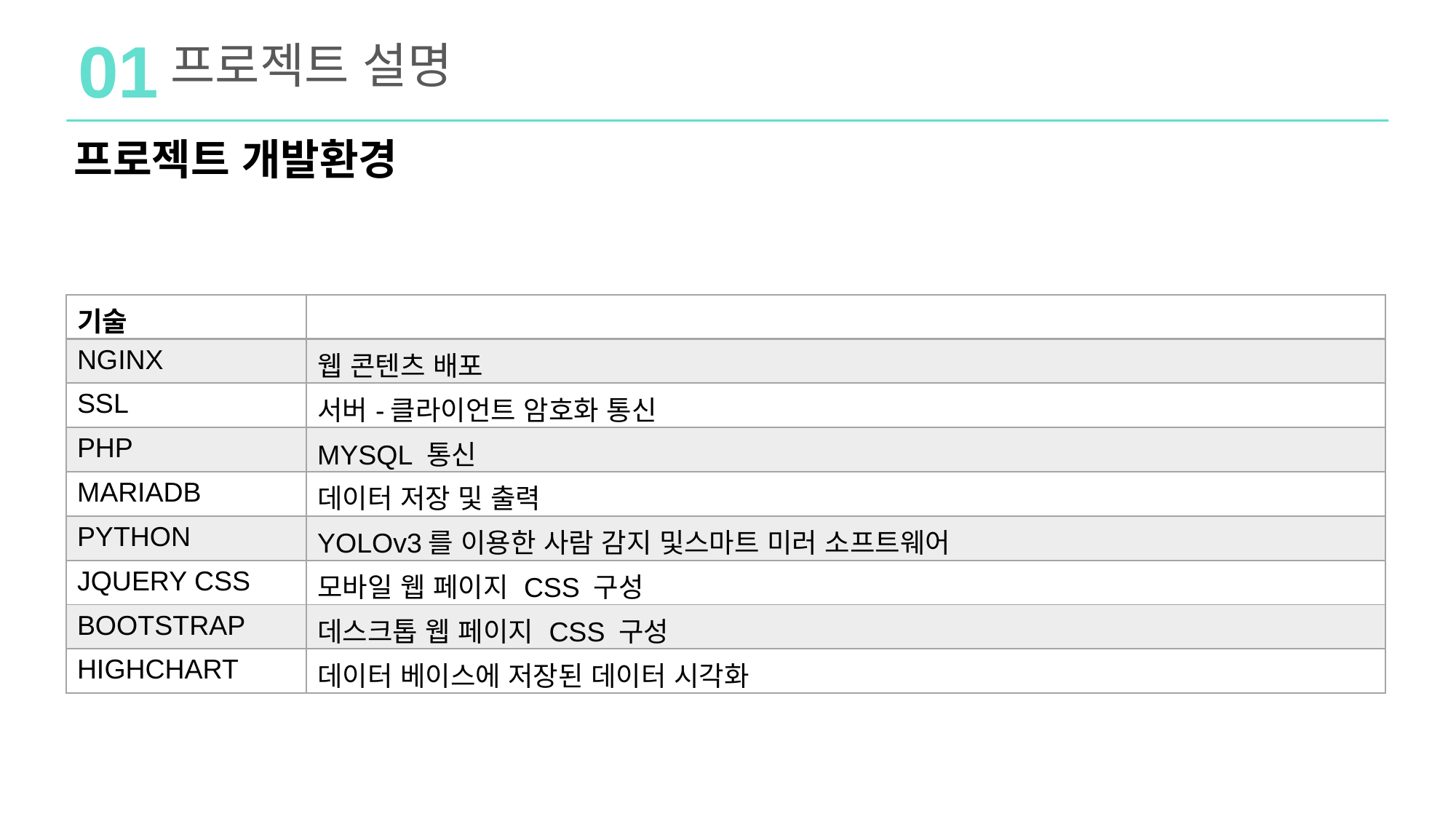

01
프로젝트 설명

프로젝트 개발환경
| 기술 |  |
| --- | --- |
| NGINX | 웹 콘텐츠 배포 |
| SSL | 서버-클라이언트 암호화 통신 |
| PHP | MYSQL 통신 |
| MARIADB | 데이터 저장 및 출력 |
| PYTHON | YOLOv3를 이용한 사람 감지 및스마트 미러 소프트웨어 |
| JQUERY CSS | 모바일 웹 페이지 CSS 구성 |
| BOOTSTRAP | 데스크톱 웹 페이지 CSS 구성 |
| HIGHCHART | 데이터 베이스에 저장된 데이터 시각화 |